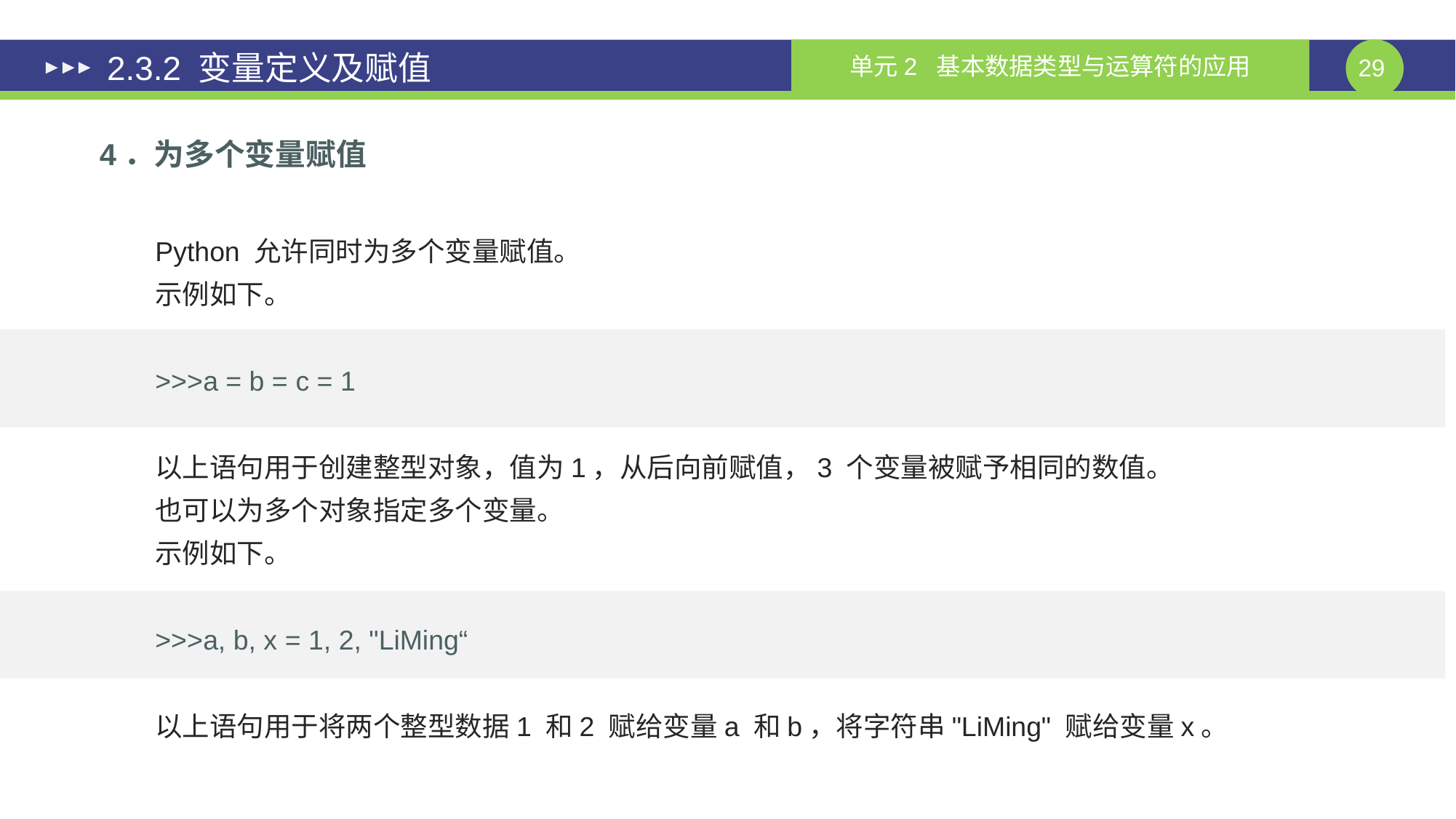

# 2.3.2 变量定义及赋值
4．为多个变量赋值
Python 允许同时为多个变量赋值。
示例如下。

>>>a = b = c = 1

以上语句用于创建整型对象，值为1，从后向前赋值，3 个变量被赋予相同的数值。
也可以为多个对象指定多个变量。
示例如下。

>>>a, b, x = 1, 2, "LiMing“

以上语句用于将两个整型数据1 和2 赋给变量a 和b，将字符串"LiMing" 赋给变量x。